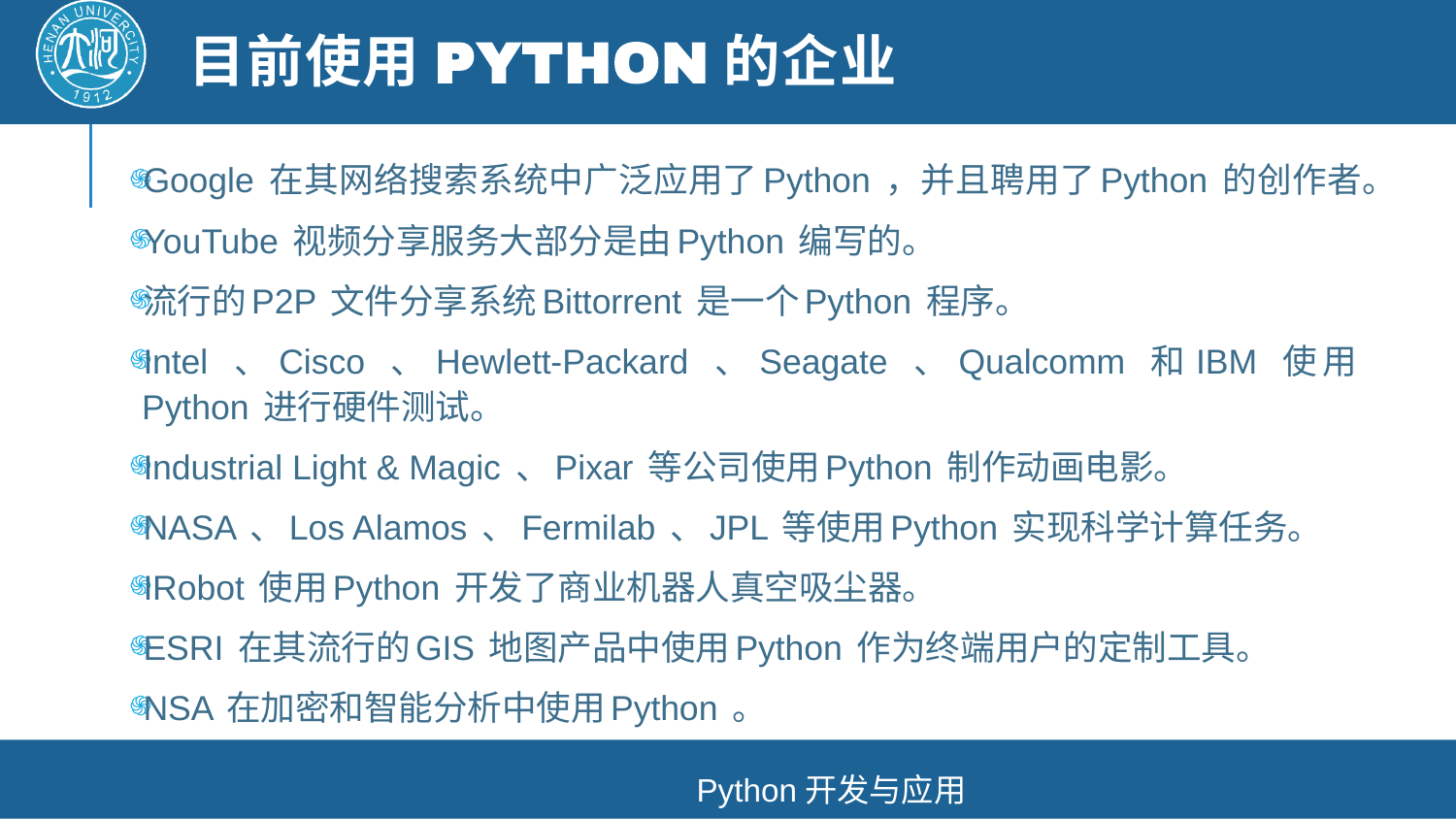

# 目前使用Python的企业
Google 在其网络搜索系统中广泛应用了Python ，并且聘用了Python 的创作者。
YouTube 视频分享服务大部分是由Python 编写的。
流行的P2P 文件分享系统Bittorrent 是一个Python 程序。
Intel 、Cisco 、Hewlett-Packard 、Seagate 、Qualcomm 和IBM 使用Python 进行硬件测试。
Industrial Light & Magic 、Pixar 等公司使用Python 制作动画电影。
NASA 、Los Alamos 、Fermilab 、JPL 等使用Python 实现科学计算任务。
IRobot 使用Python 开发了商业机器人真空吸尘器。
ESRI 在其流行的GIS 地图产品中使用Python 作为终端用户的定制工具。
NSA 在加密和智能分析中使用Python 。

Python开发与应用
23